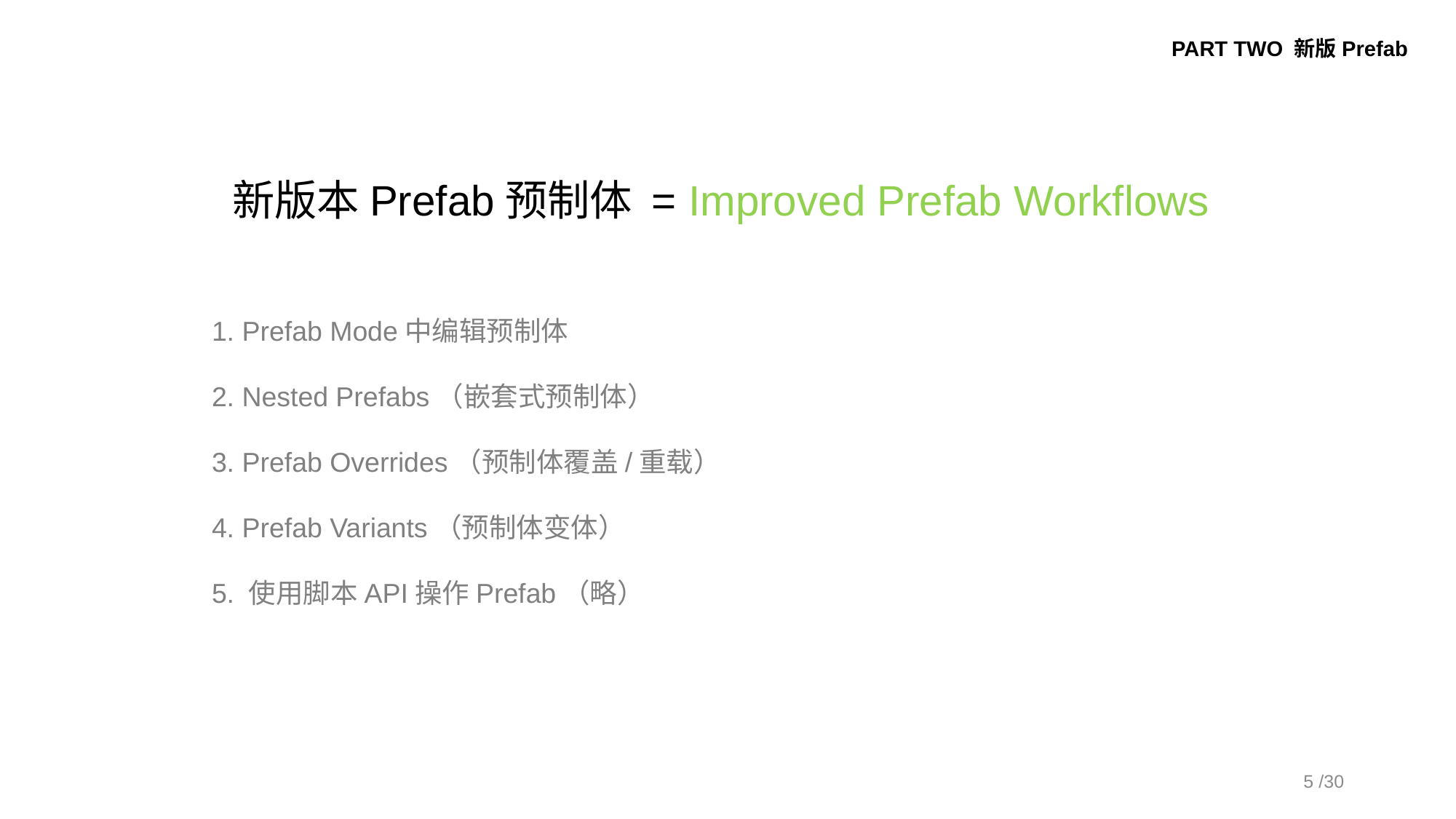

PART TWO 新版Prefab
新版本Prefab预制体 = Improved Prefab Workflows
1. Prefab Mode中编辑预制体
2. Nested Prefabs（嵌套式预制体）
3. Prefab Overrides（预制体覆盖/重载）
4. Prefab Variants（预制体变体）
5. 使用脚本API操作Prefab（略）
5 /30